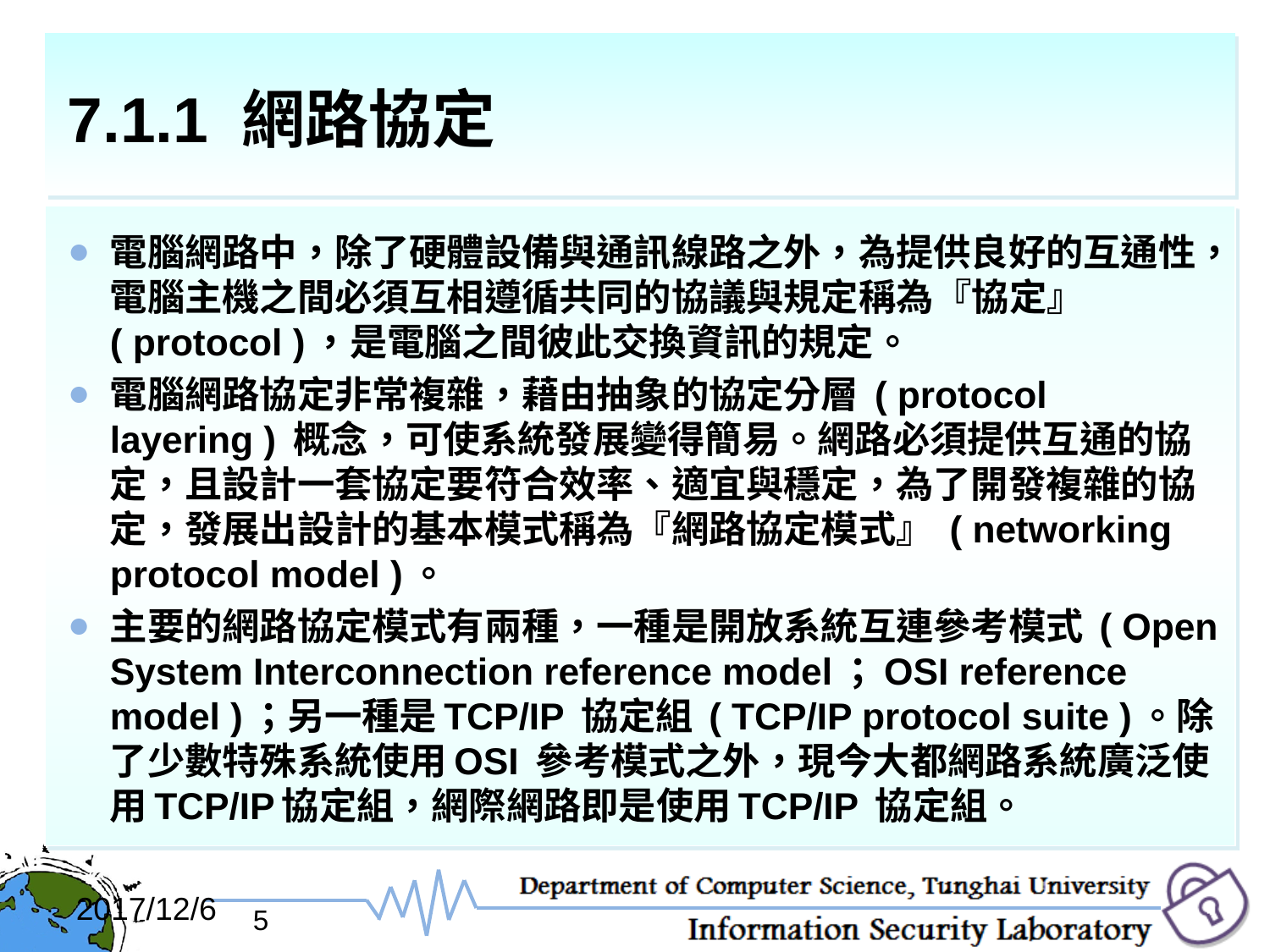

# 7.1.1 網路協定
電腦網路中，除了硬體設備與通訊線路之外，為提供良好的互通性，電腦主機之間必須互相遵循共同的協議與規定稱為『協定』( protocol )，是電腦之間彼此交換資訊的規定。
電腦網路協定非常複雜，藉由抽象的協定分層 ( protocol layering ) 概念，可使系統發展變得簡易。網路必須提供互通的協定，且設計一套協定要符合效率、適宜與穩定，為了開發複雜的協定，發展出設計的基本模式稱為『網路協定模式』 ( networking protocol model )。
主要的網路協定模式有兩種，一種是開放系統互連參考模式 ( Open System Interconnection reference model；OSI reference model )；另一種是TCP/IP 協定組 ( TCP/IP protocol suite )。除了少數特殊系統使用OSI 參考模式之外，現今大都網路系統廣泛使用TCP/IP協定組，網際網路即是使用TCP/IP 協定組。
2017/12/6
5